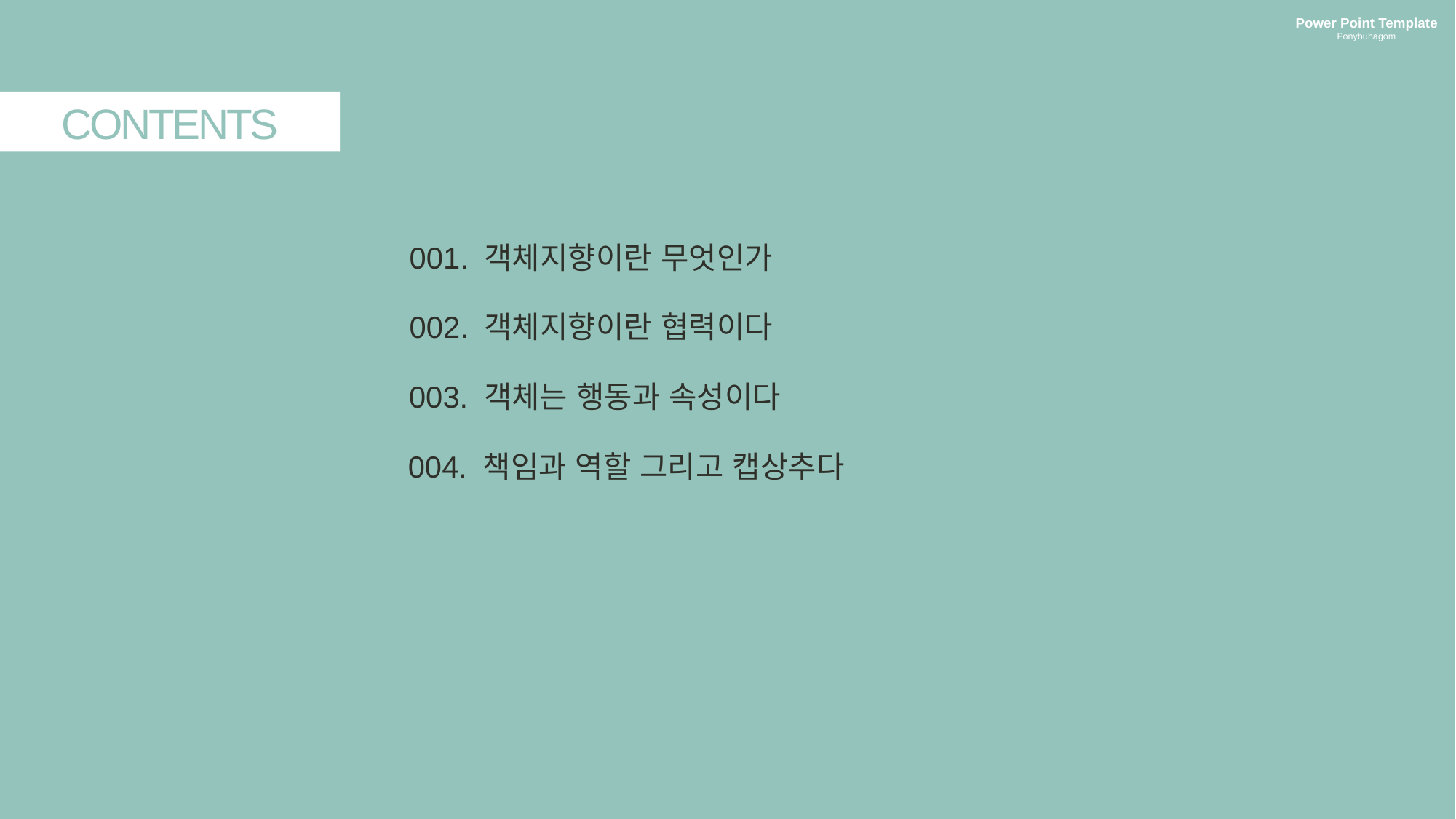

Power Point Template
Ponybuhagom
CONTENTS

001. 객체지향이란 무엇인가
002. 객체지향이란 협력이다
003. 객체는 행동과 속성이다
004. 책임과 역할 그리고 캡상추다